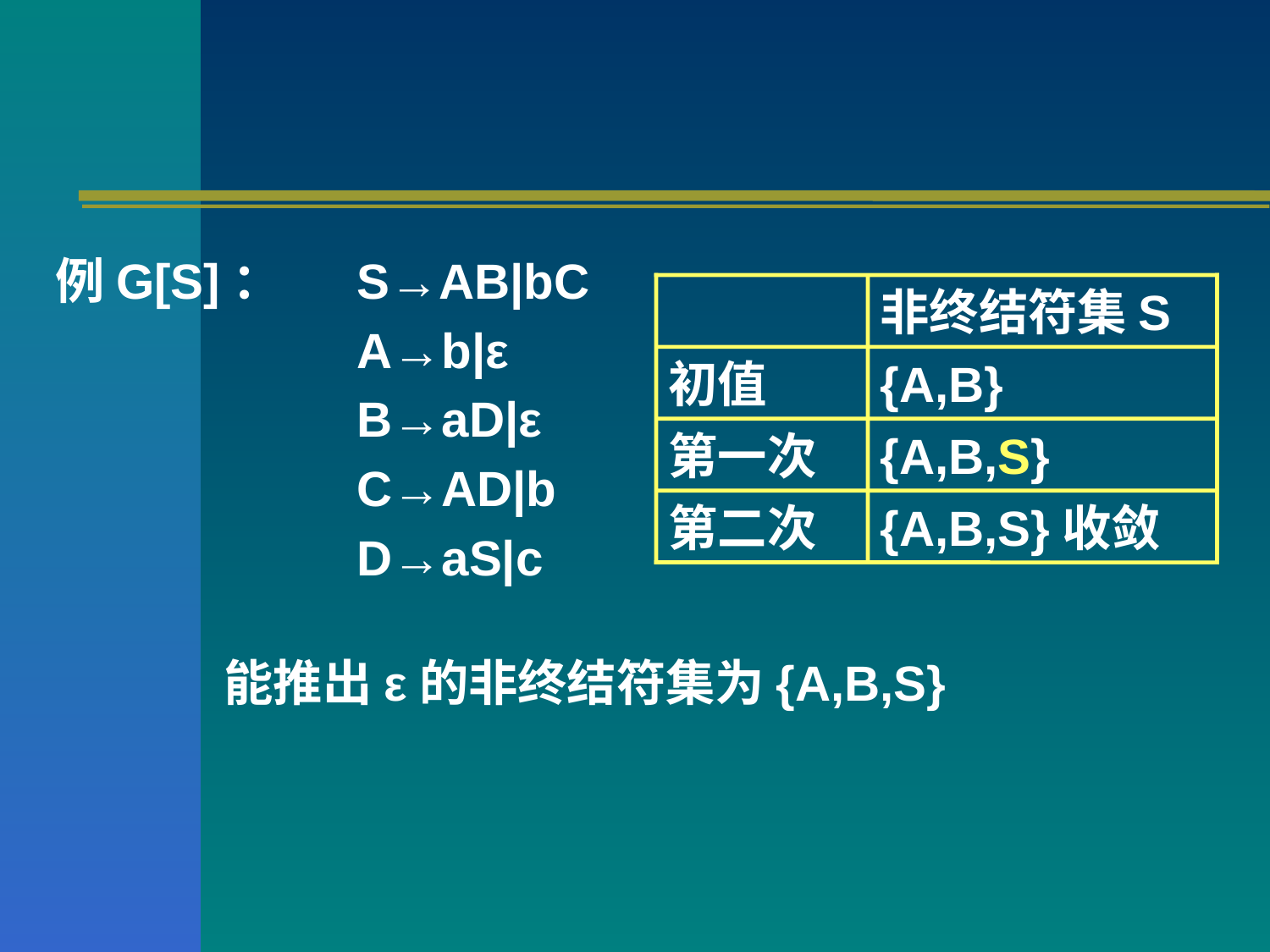

例G[S]：	S→AB|bC
			A→b|ε
			B→aD|ε
			C→AD|b
			D→aS|c

非终结符集S

初值
{A,B}

第一次
{A,B,S}

第二次
{A,B,S}收敛

能推出ε的非终结符集为{A,B,S}